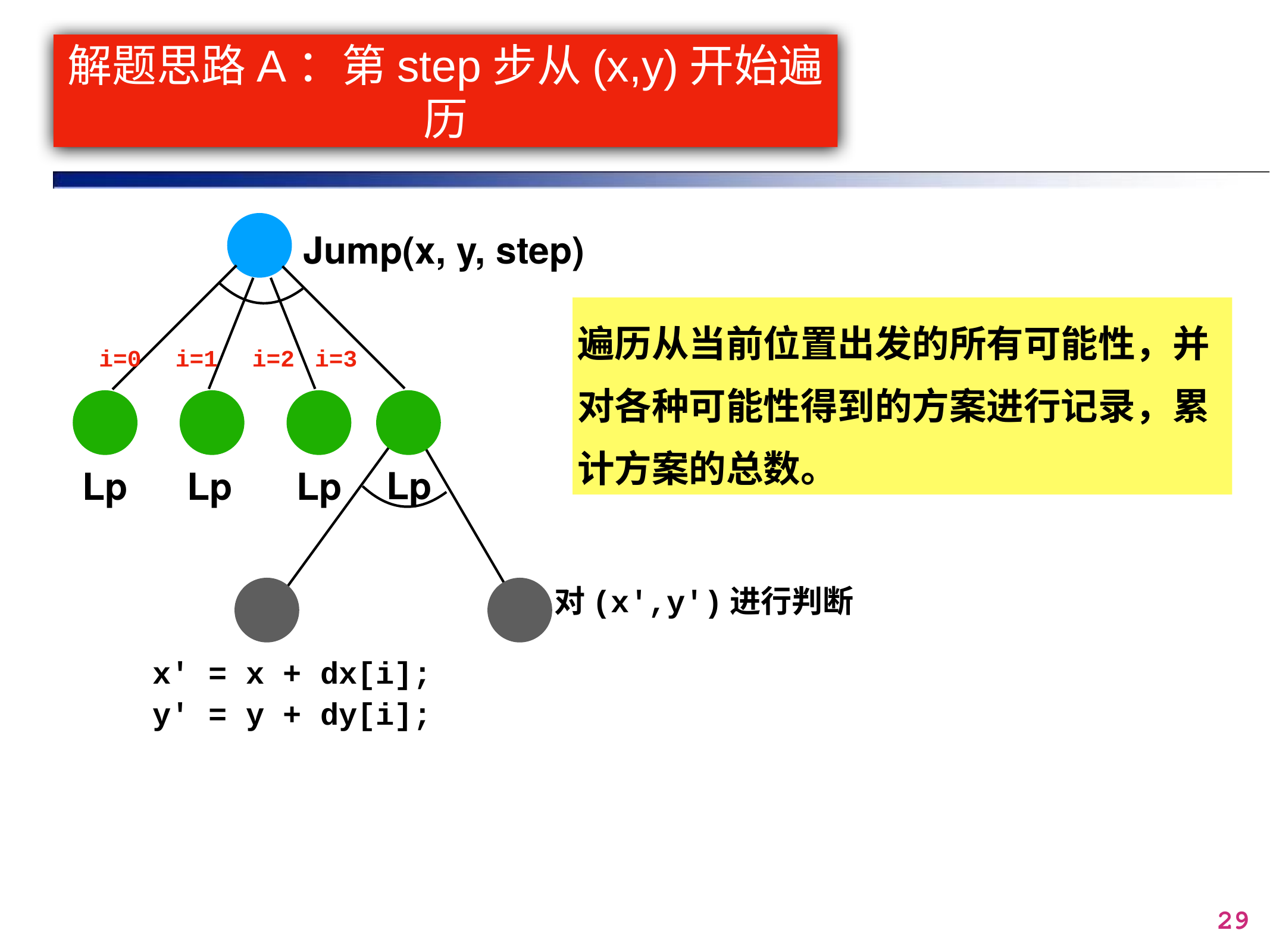

# 解题思路A：第step步从(x,y)开始遍历
Jump(x, y, step)

遍历从当前位置出发的所有可能性，并对各种可能性得到的方案进行记录，累计方案的总数。
i=0
i=1
i=2
i=3

Lp
Lp
Lp
Lp

对(x',y')进行判断

x' = x + dx[i];
y' = y + dy[i];
29